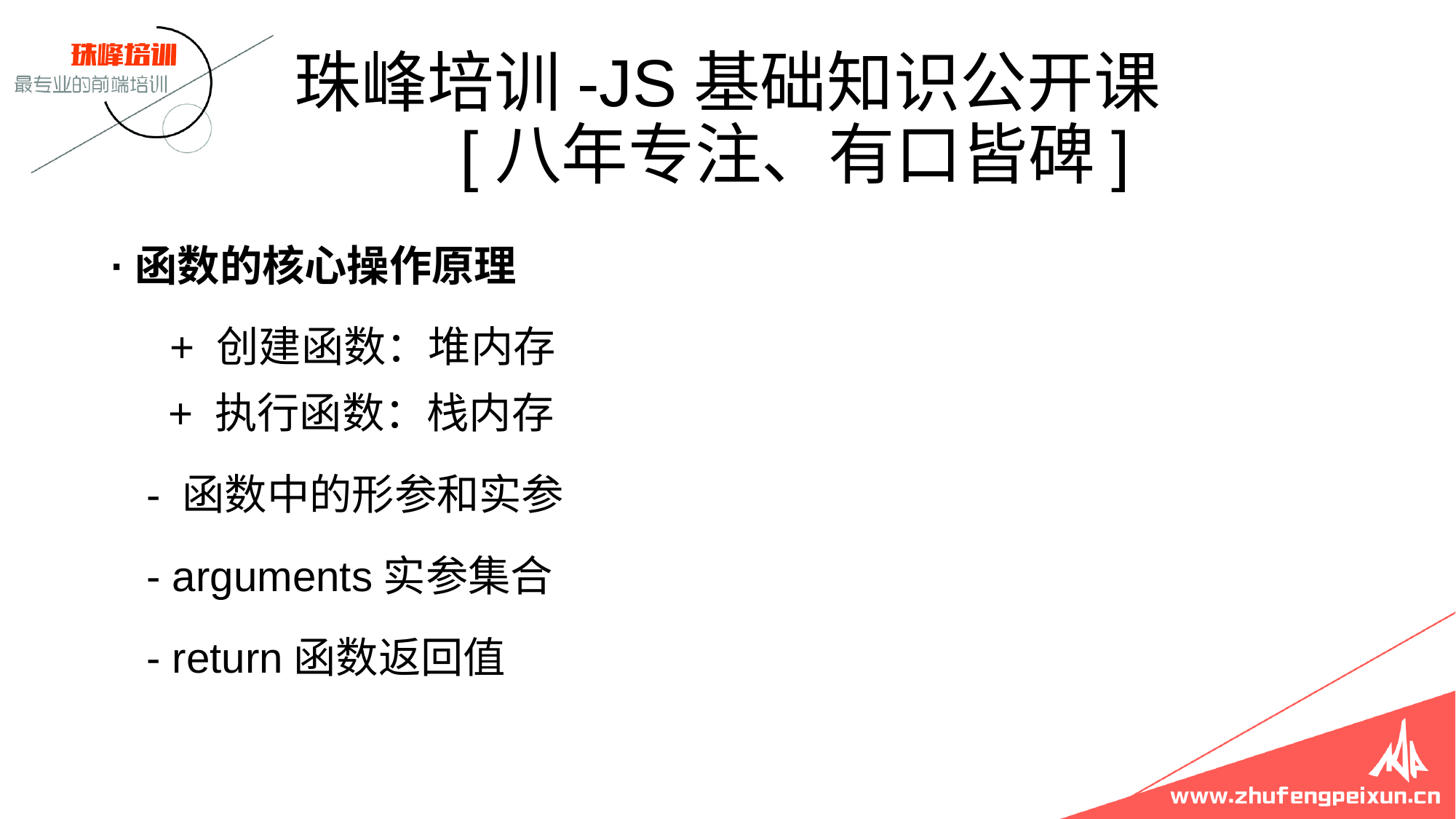

# 珠峰培训-JS基础知识公开课 [八年专注、有口皆碑]
·函数的核心操作原理
     + 创建函数：堆内存
     + 执行函数：栈内存
   - 函数中的形参和实参
   - arguments实参集合
   - return函数返回值